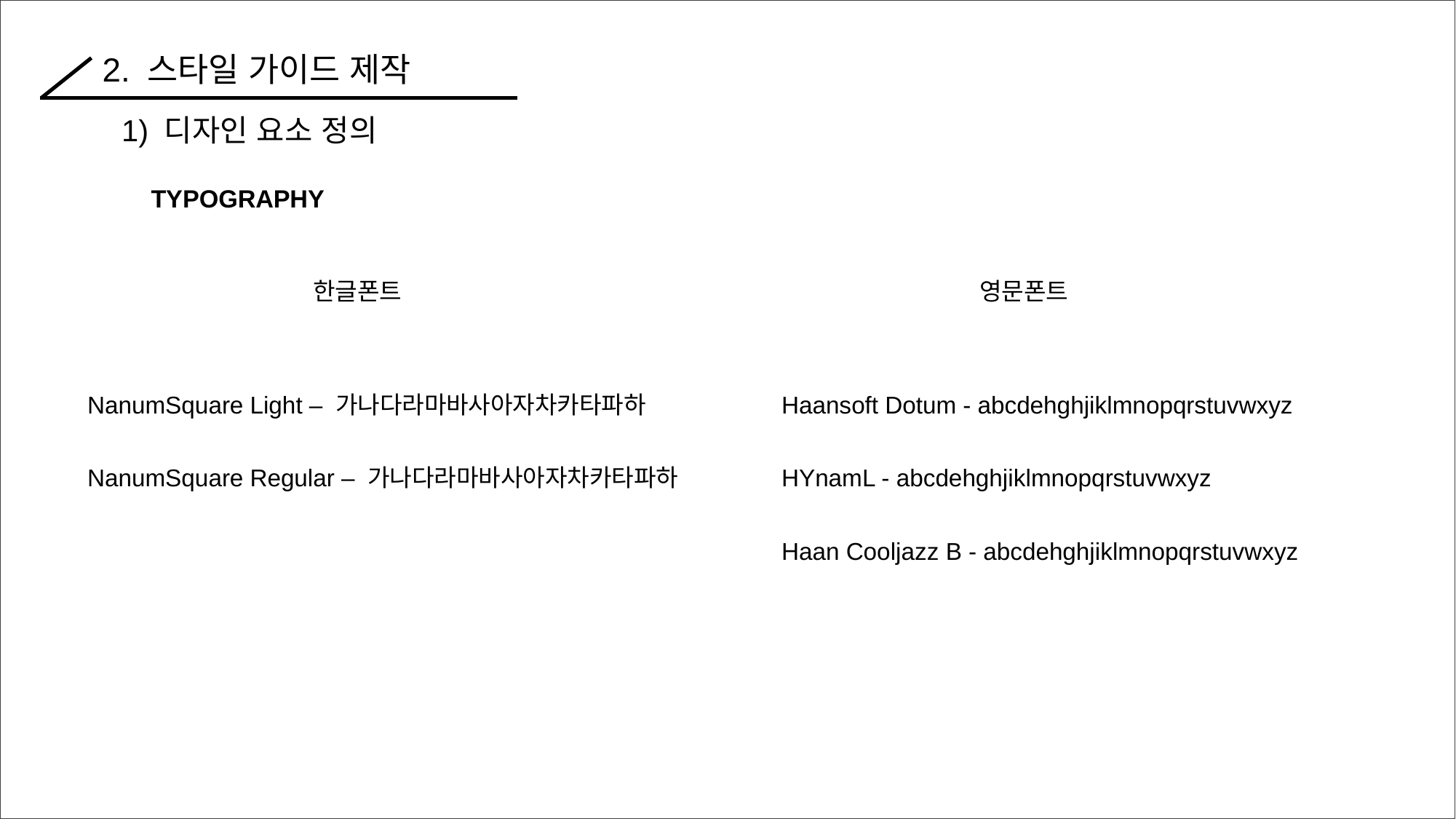

T
2. 스타일 가이드 제작
1) 디자인 요소 정의
# TYPOGRAPHY
한글폰트
영문폰트
NanumSquare Light – 가나다라마바사아자차카타파하
NanumSquare Regular – 가나다라마바사아자차카타파하

Haansoft Dotum - abcdehghjiklmnopqrstuvwxyz
HYnamL - abcdehghjiklmnopqrstuvwxyz
Haan Cooljazz B - abcdehghjiklmnopqrstuvwxyz